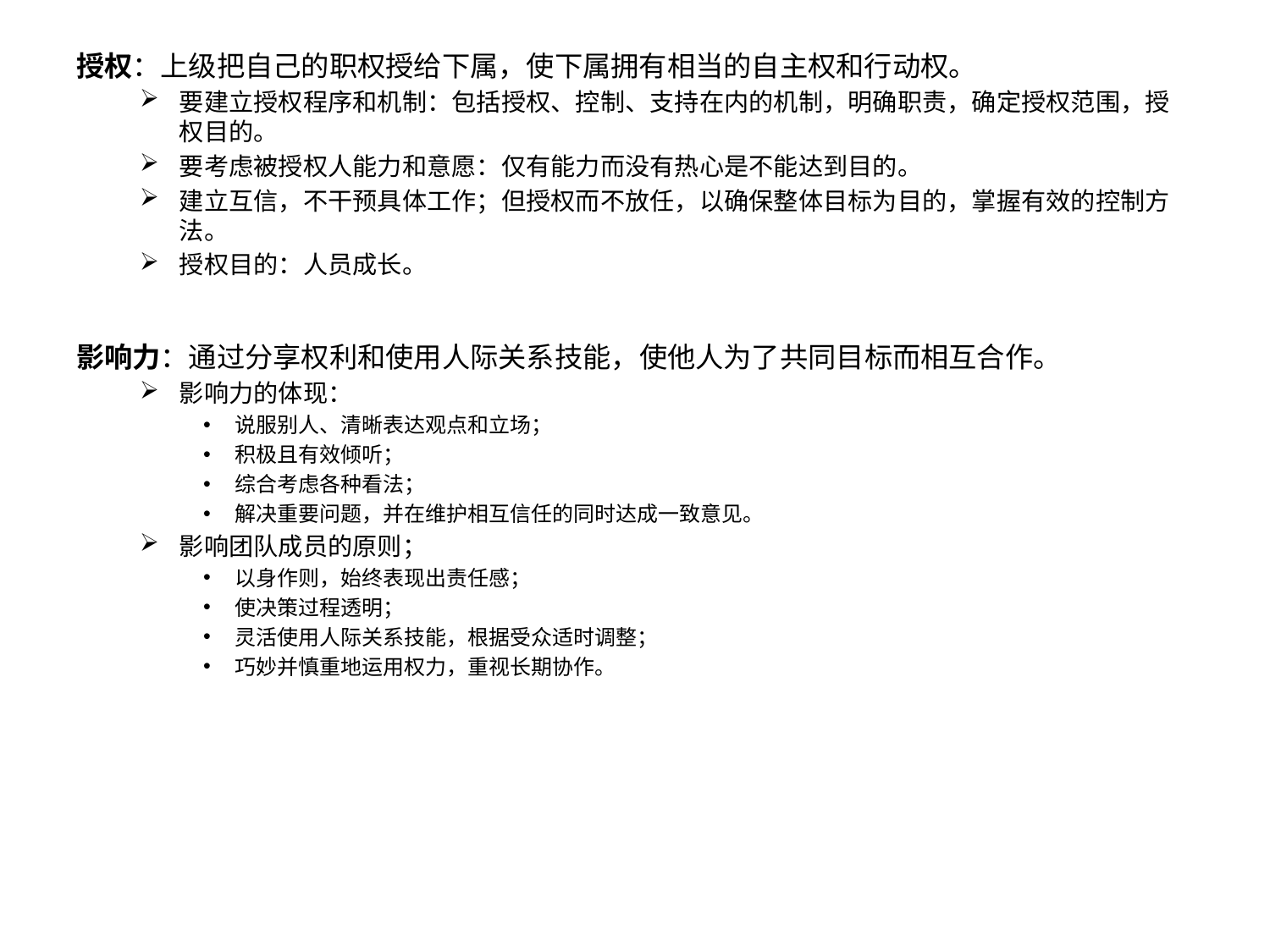

授权：上级把自己的职权授给下属，使下属拥有相当的自主权和行动权。
要建立授权程序和机制：包括授权、控制、支持在内的机制，明确职责，确定授权范围，授权目的。
要考虑被授权人能力和意愿：仅有能力而没有热心是不能达到目的。
建立互信，不干预具体工作；但授权而不放任，以确保整体目标为目的，掌握有效的控制方法。
授权目的：人员成长。

影响力：通过分享权利和使用人际关系技能，使他人为了共同目标而相互合作。
影响力的体现：
说服别人、清晰表达观点和立场；
积极且有效倾听；
综合考虑各种看法；
解决重要问题，并在维护相互信任的同时达成一致意见。
影响团队成员的原则；
以身作则，始终表现出责任感；
使决策过程透明；
灵活使用人际关系技能，根据受众适时调整；
巧妙并慎重地运用权力，重视长期协作。